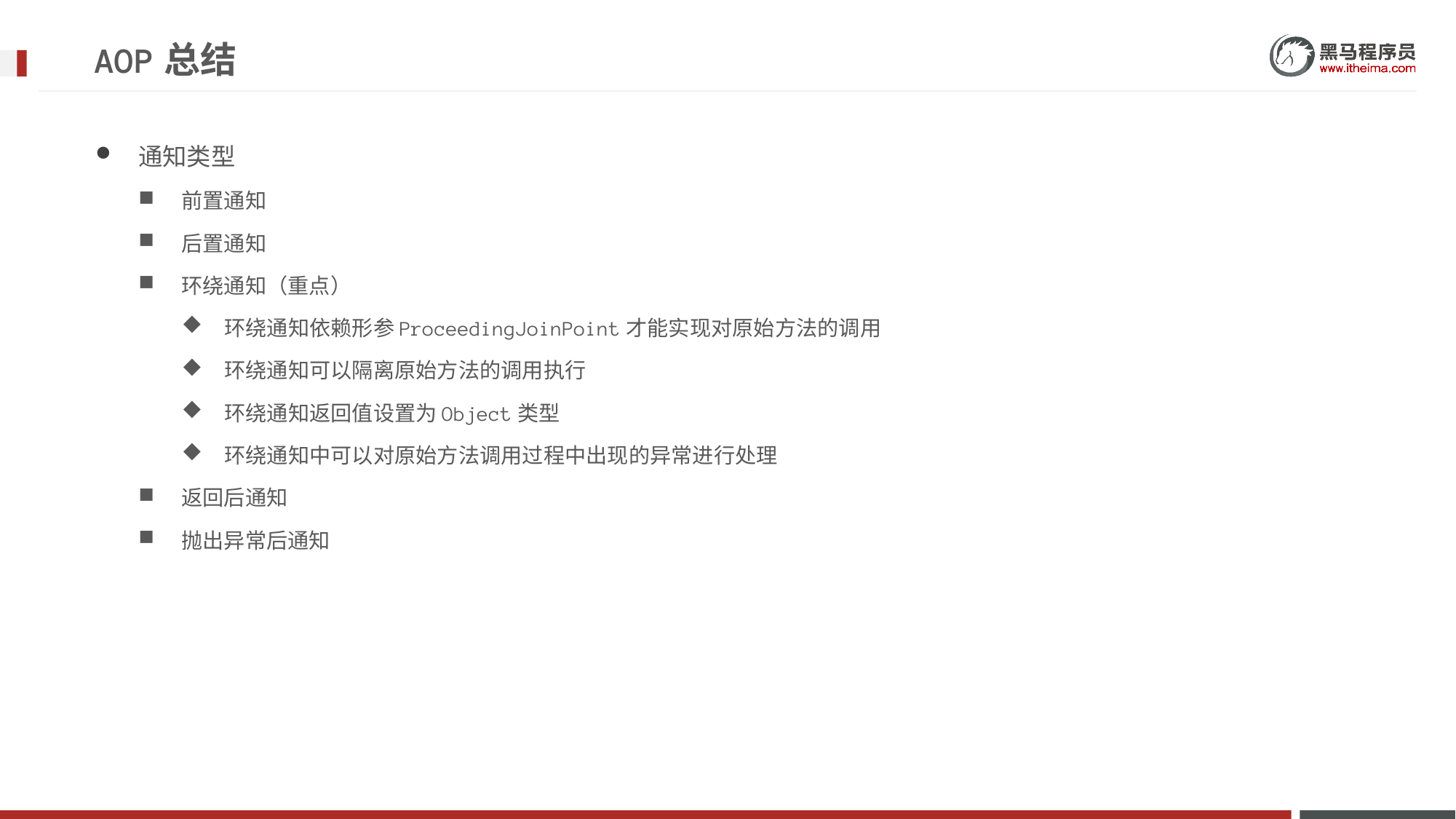

AOP总结
通知类型
前置通知
后置通知
环绕通知（重点）
环绕通知依赖形参ProceedingJoinPoint才能实现对原始方法的调用
环绕通知可以隔离原始方法的调用执行
环绕通知返回值设置为Object类型
环绕通知中可以对原始方法调用过程中出现的异常进行处理
返回后通知
抛出异常后通知